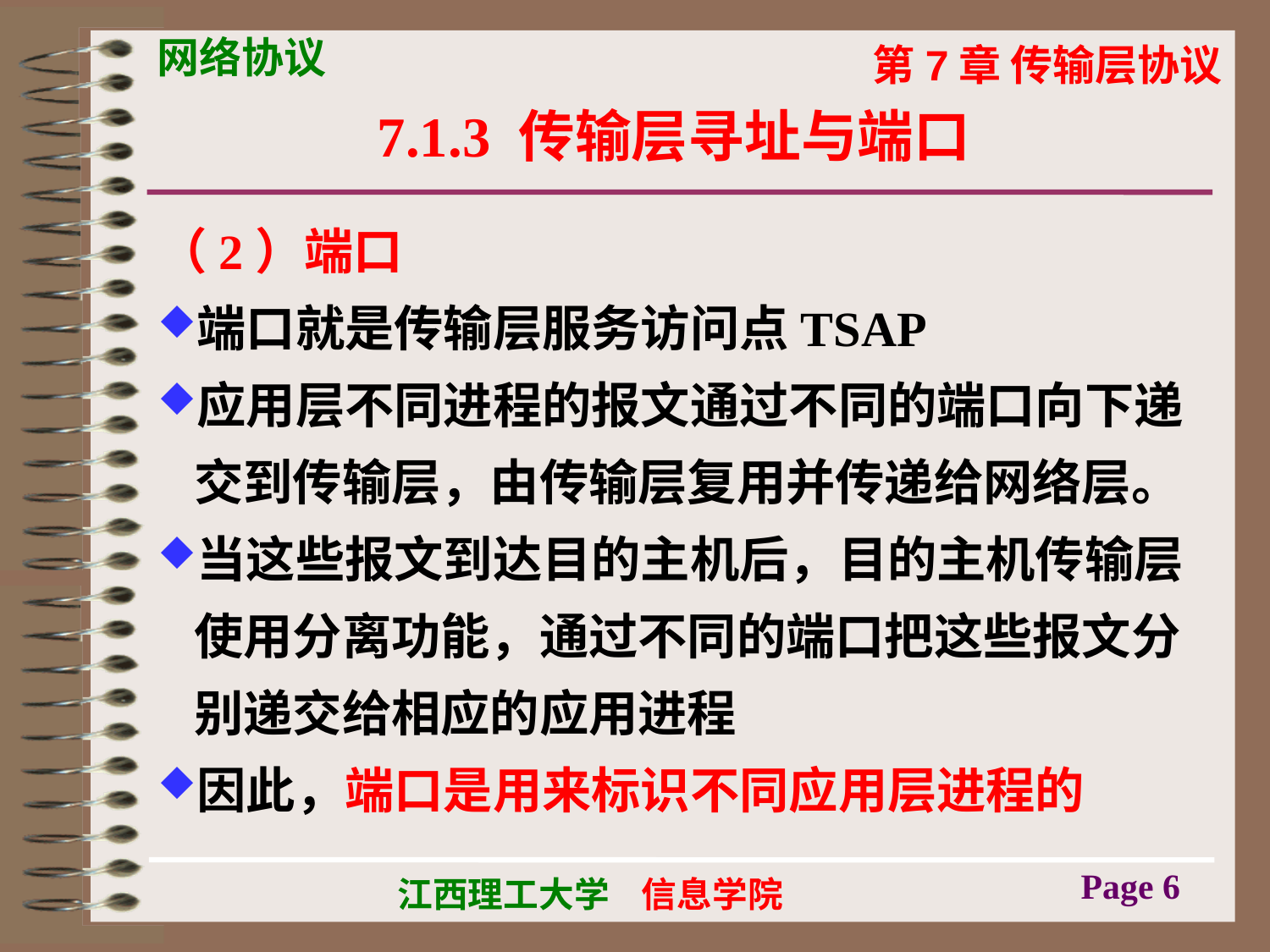

# 7.1.3 传输层寻址与端口
（2）端口
端口就是传输层服务访问点TSAP
应用层不同进程的报文通过不同的端口向下递交到传输层，由传输层复用并传递给网络层。
当这些报文到达目的主机后，目的主机传输层使用分离功能，通过不同的端口把这些报文分别递交给相应的应用进程
因此，端口是用来标识不同应用层进程的
Page 6